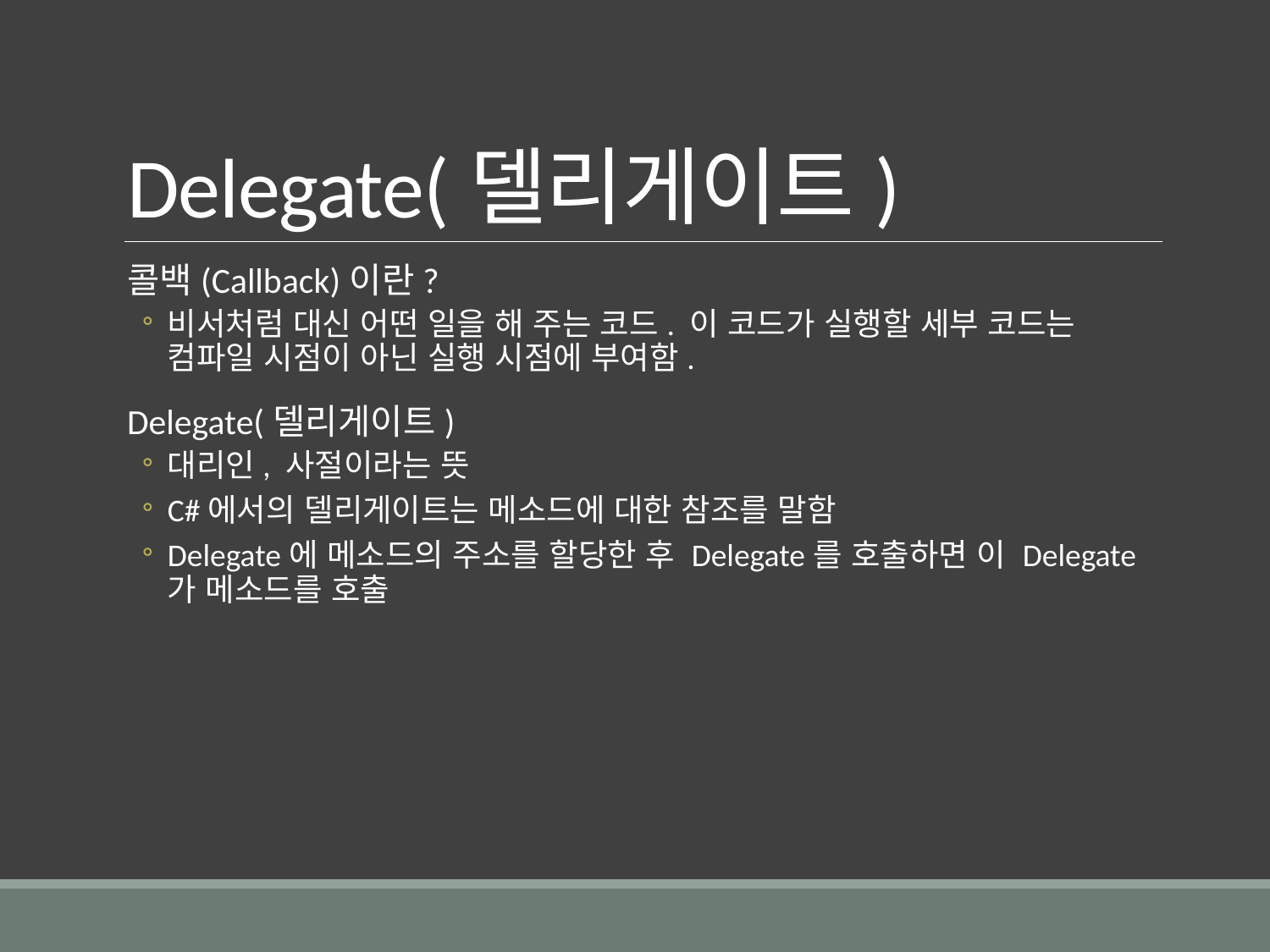

# Delegate(델리게이트)
콜백(Callback)이란?
비서처럼 대신 어떤 일을 해 주는 코드. 이 코드가 실행할 세부 코드는 컴파일 시점이 아닌 실행 시점에 부여함.
Delegate(델리게이트)
대리인, 사절이라는 뜻
C#에서의 델리게이트는 메소드에 대한 참조를 말함
Delegate에 메소드의 주소를 할당한 후 Delegate를 호출하면 이 Delegate 가 메소드를 호출